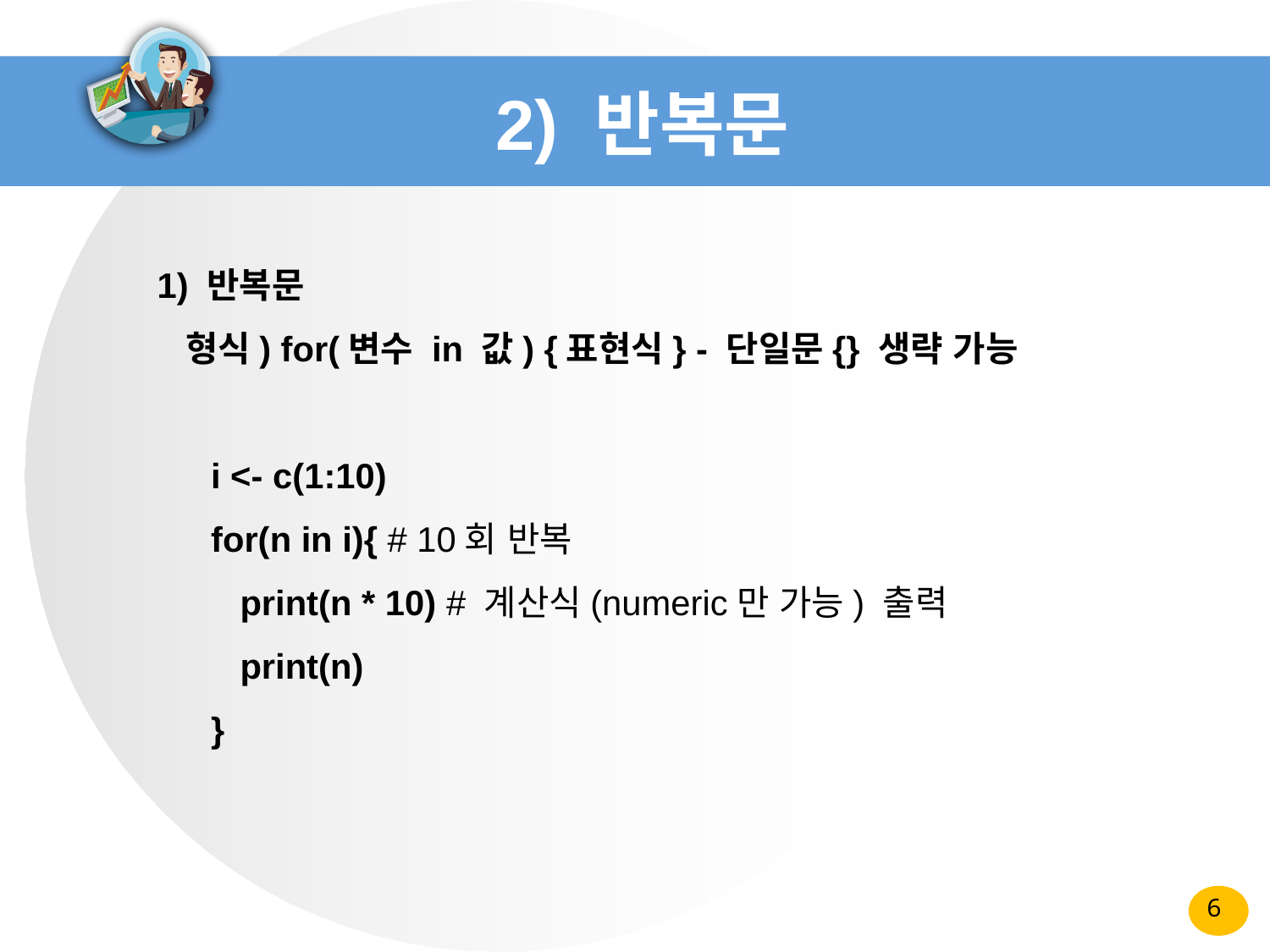

# 2) 반복문
 1) 반복문
   형식) for(변수 in 값) {표현식} - 단일문{} 생략 가능

i <- c(1:10)
for(n in i){ # 10회 반복
   print(n * 10) # 계산식(numeric만 가능) 출력
   print(n)
}
6